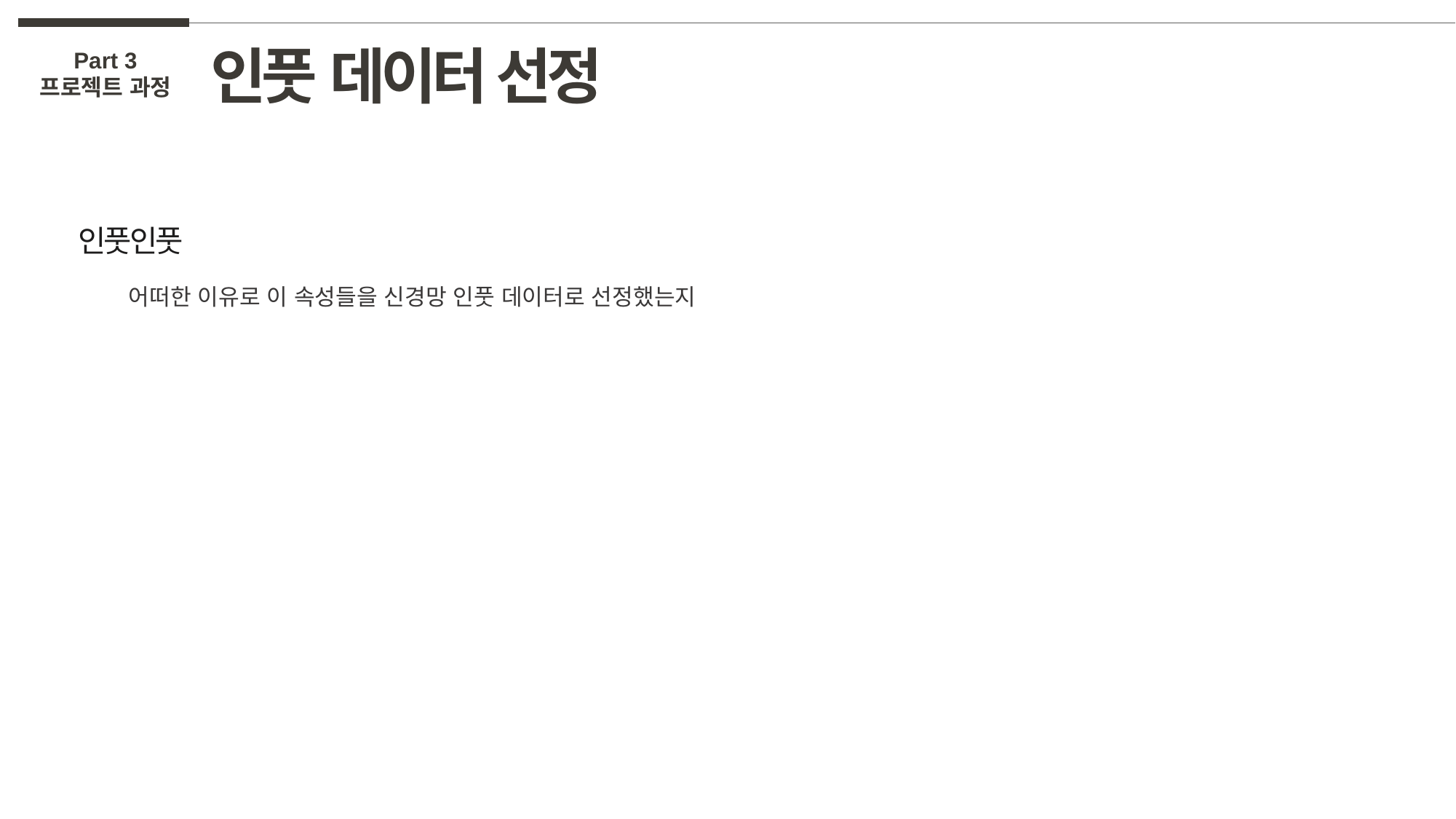

인풋 데이터 선정
Part 3
프로젝트 과정
인풋인풋
어떠한 이유로 이 속성들을 신경망 인풋 데이터로 선정했는지